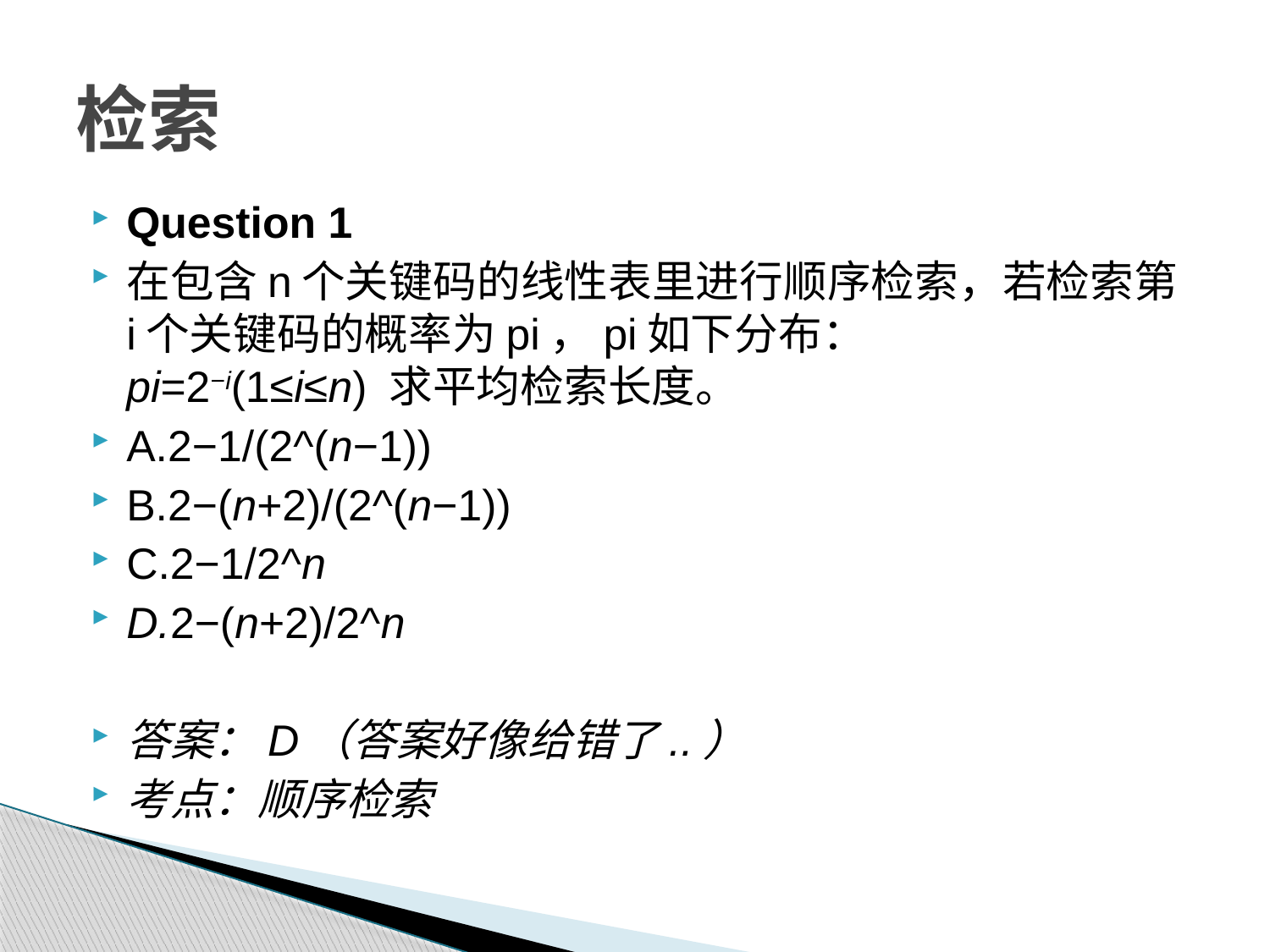

# 检索
Question 1
在包含n个关键码的线性表里进行顺序检索，若检索第i个关键码的概率为pi，pi如下分布： 
pi=2−i(1≤i≤n) 求平均检索长度。
A.2−1/(2^(n−1))
B.2−(n+2)/(2^(n−1))
C.2−1/2^n
D.2−(n+2)/2^n

答案：D（答案好像给错了..）
考点：顺序检索